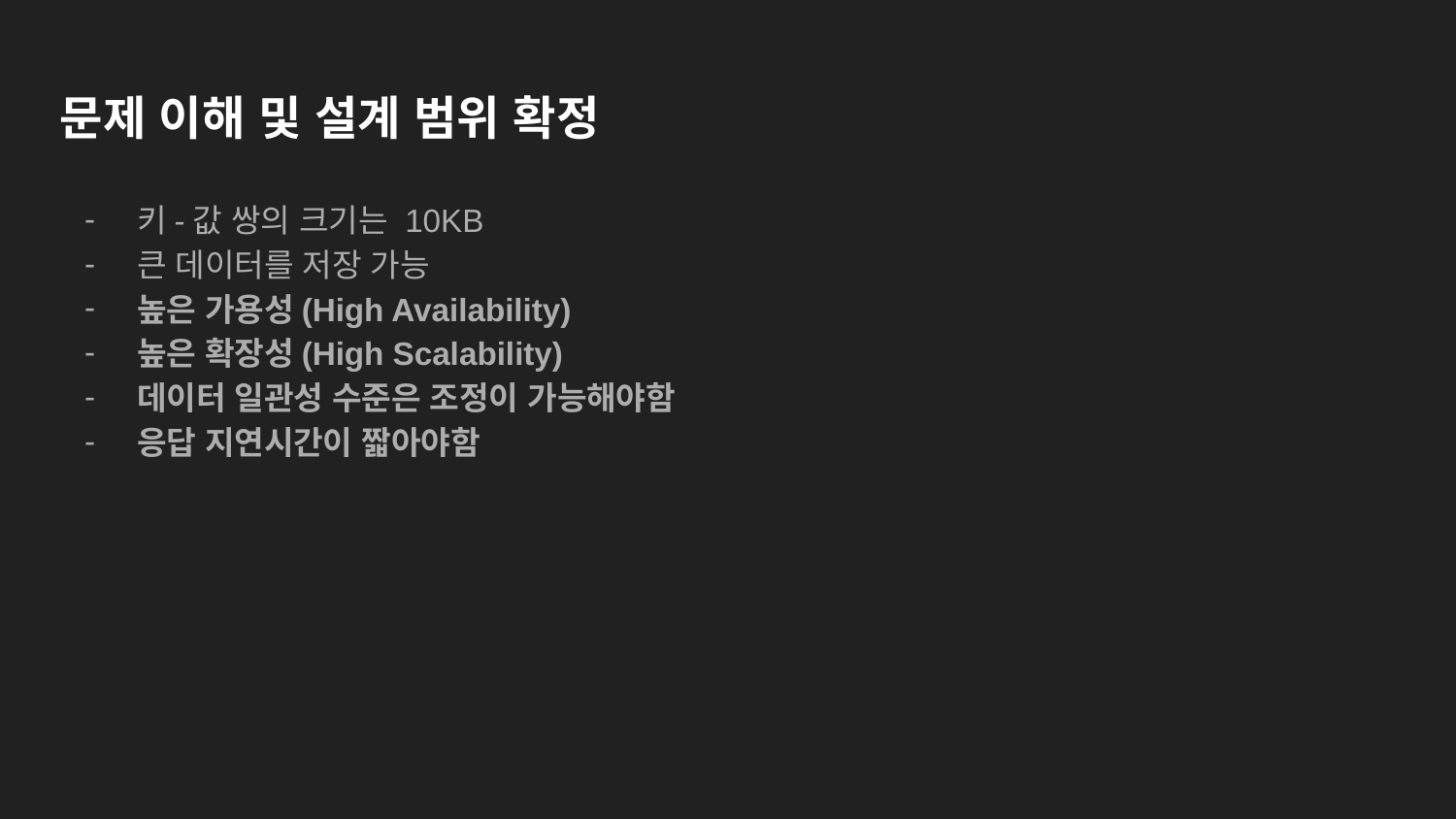

문제 이해 및 설계 범위 확정
키-값 쌍의 크기는 10KB
큰 데이터를 저장 가능
높은 가용성(High Availability)
높은 확장성(High Scalability)
데이터 일관성 수준은 조정이 가능해야함
응답 지연시간이 짧아야함